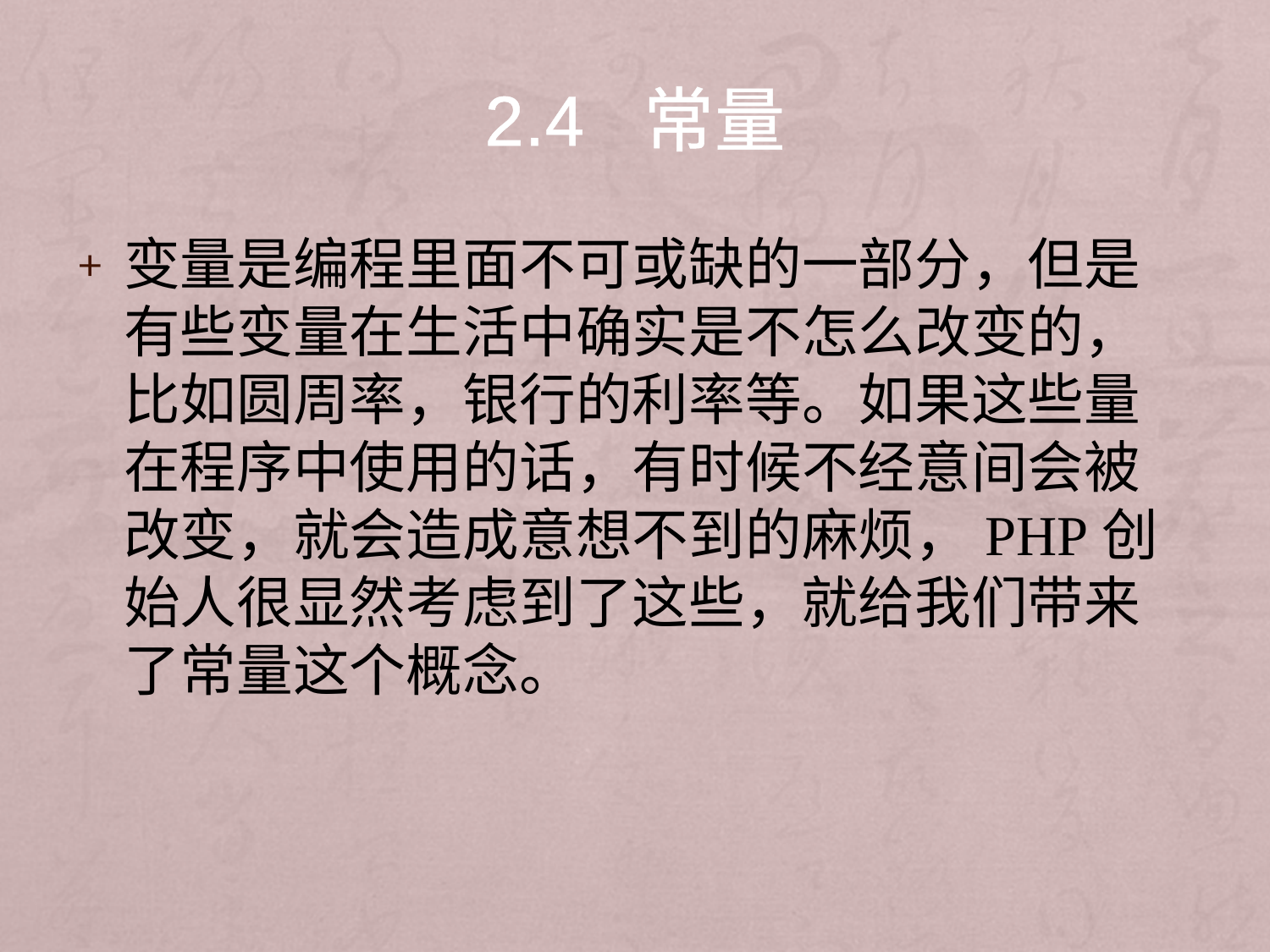

# 2.4  常量
变量是编程里面不可或缺的一部分，但是有些变量在生活中确实是不怎么改变的，比如圆周率，银行的利率等。如果这些量在程序中使用的话，有时候不经意间会被改变，就会造成意想不到的麻烦，PHP创始人很显然考虑到了这些，就给我们带来了常量这个概念。